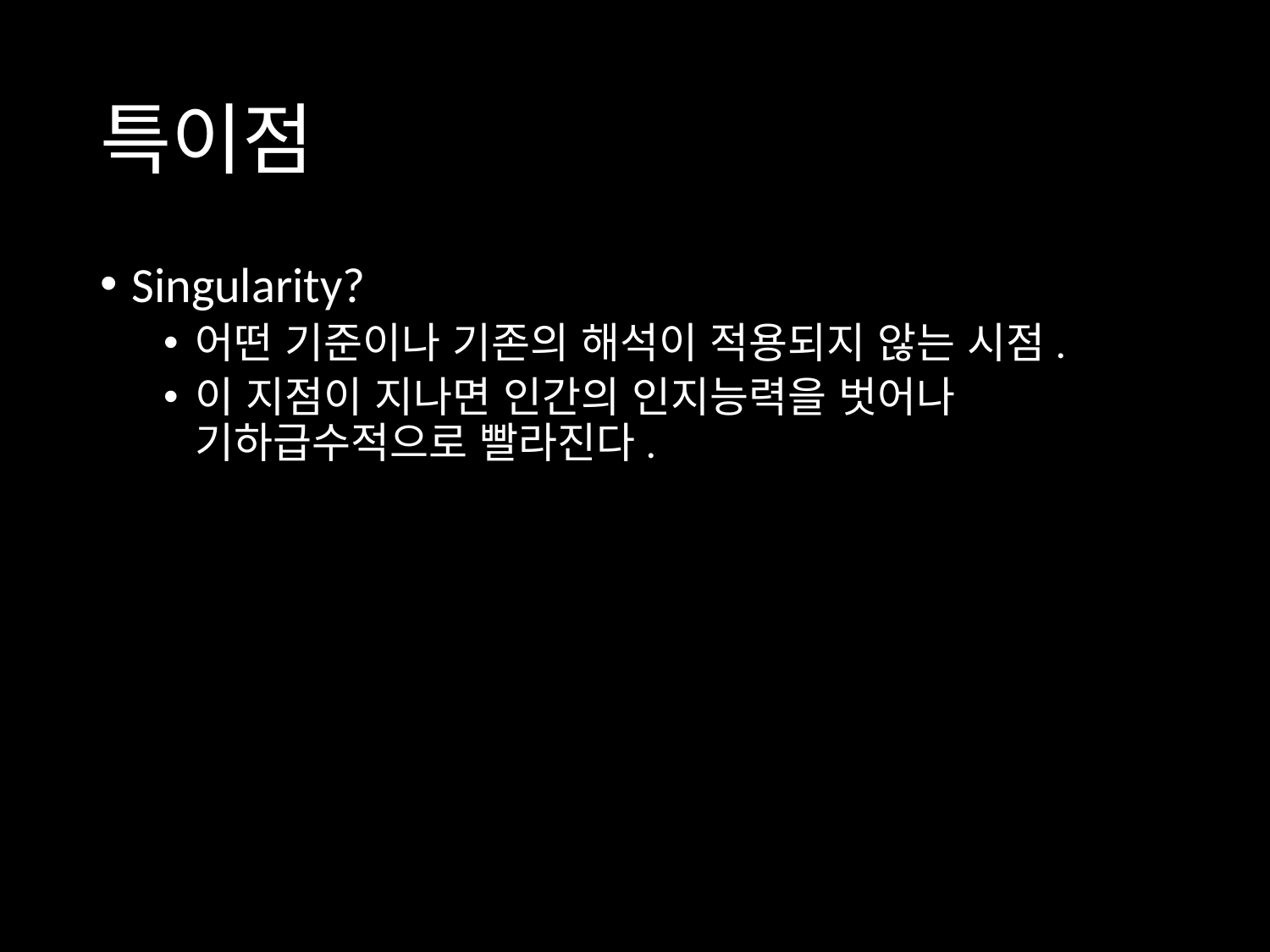

# 특이점
Singularity?
어떤 기준이나 기존의 해석이 적용되지 않는 시점.
이 지점이 지나면 인간의 인지능력을 벗어나 기하급수적으로 빨라진다.